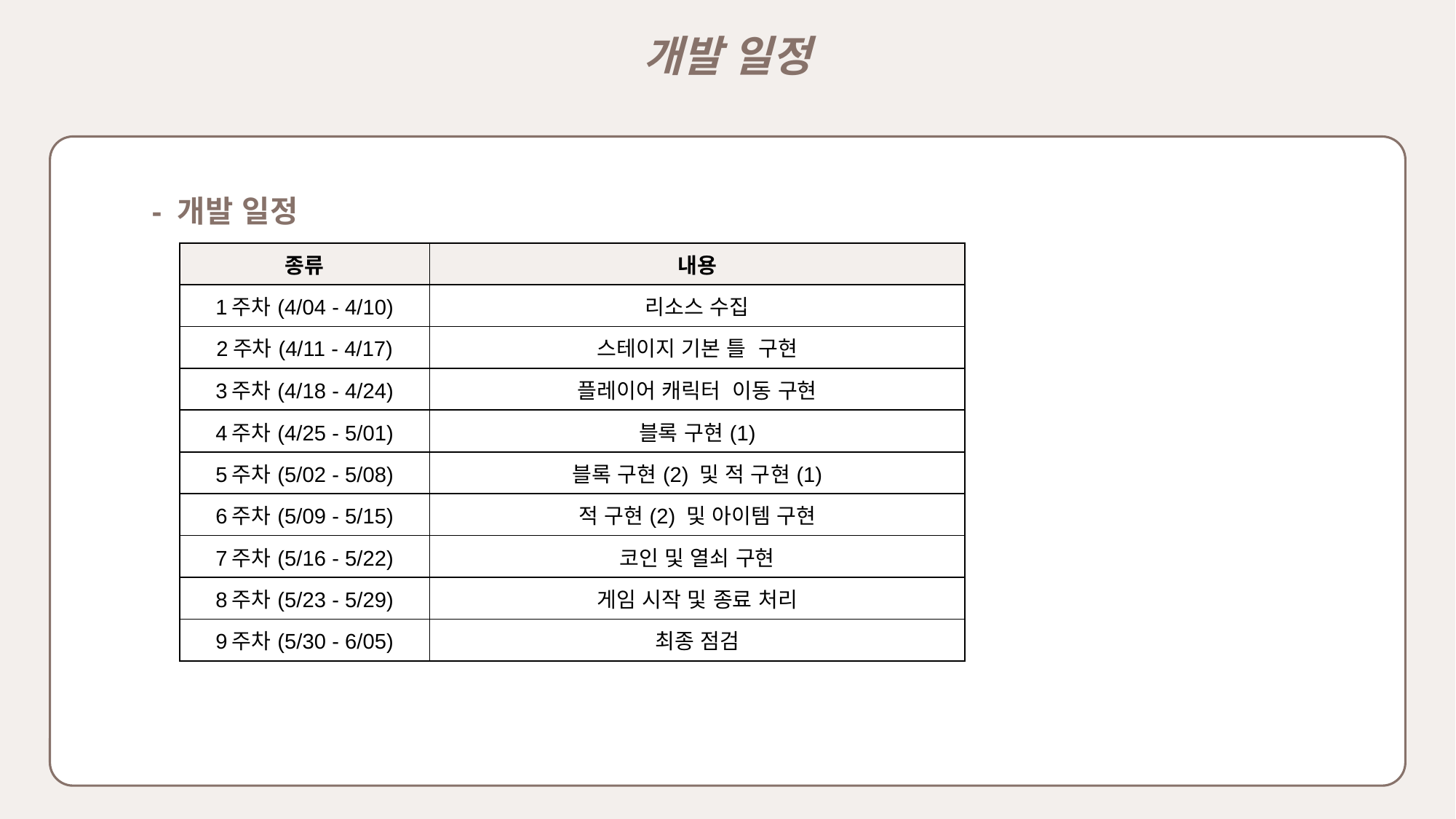

개발 일정

- 개발 일정
| 종류 | 내용 |
| --- | --- |
| 1주차(4/04 - 4/10) | 리소스 수집 |
| 2주차(4/11 - 4/17) | 스테이지 기본 틀 구현 |
| 3주차(4/18 - 4/24) | 플레이어 캐릭터 이동 구현 |
| 4주차(4/25 - 5/01) | 블록 구현(1) |
| 5주차(5/02 - 5/08) | 블록 구현(2) 및 적 구현(1) |
| 6주차(5/09 - 5/15) | 적 구현(2) 및 아이템 구현 |
| 7주차(5/16 - 5/22) | 코인 및 열쇠 구현 |
| 8주차(5/23 - 5/29) | 게임 시작 및 종료 처리 |
| 9주차(5/30 - 6/05) | 최종 점검 |